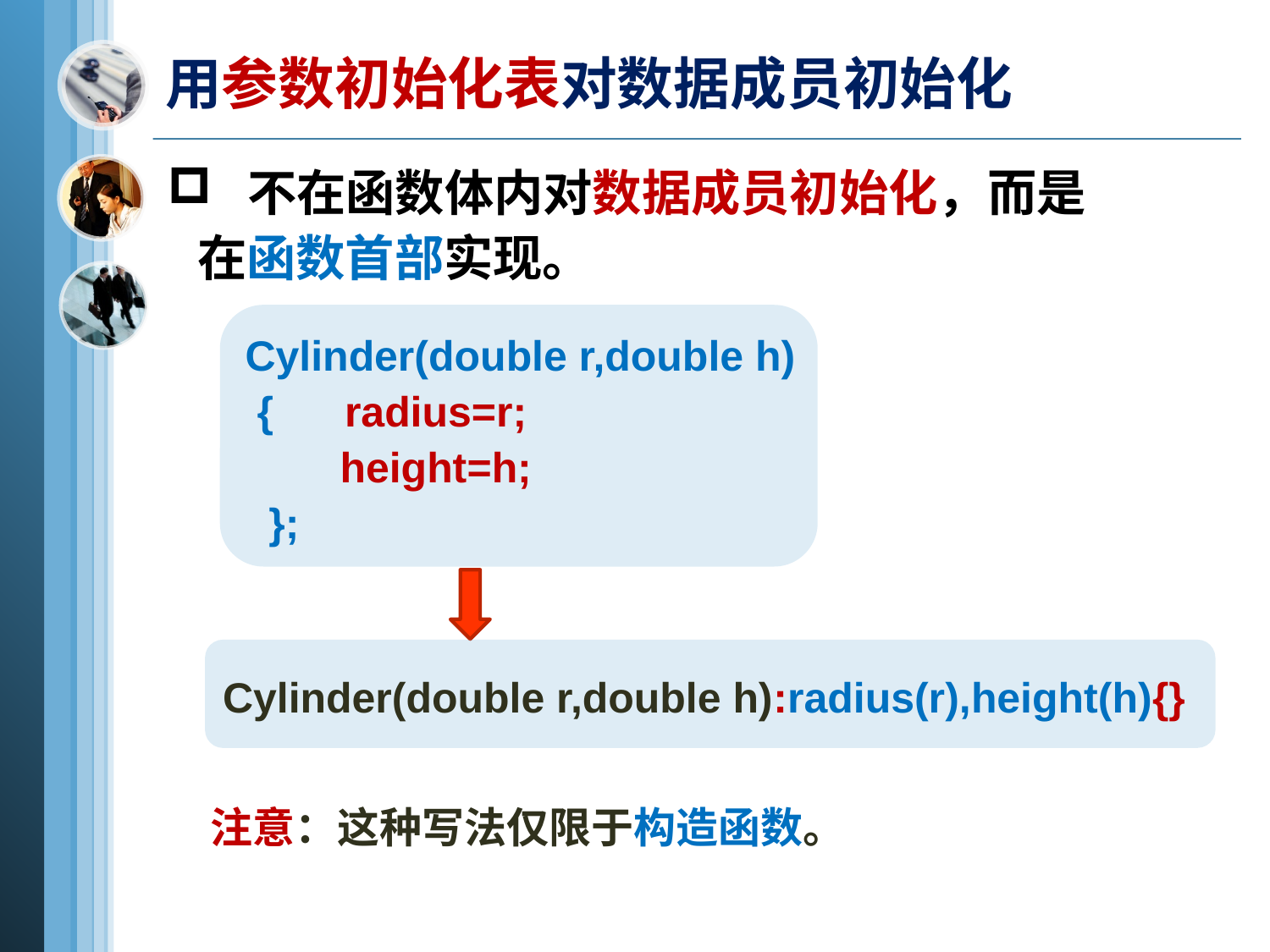

用参数初始化表对数据成员初始化
  不在函数体内对数据成员初始化，而是在函数首部实现。
Cylinder(double r,double h)
 {      radius=r;
        height=h;
  };

Cylinder(double r,double h):radius(r),height(h){}
注意：这种写法仅限于构造函数。